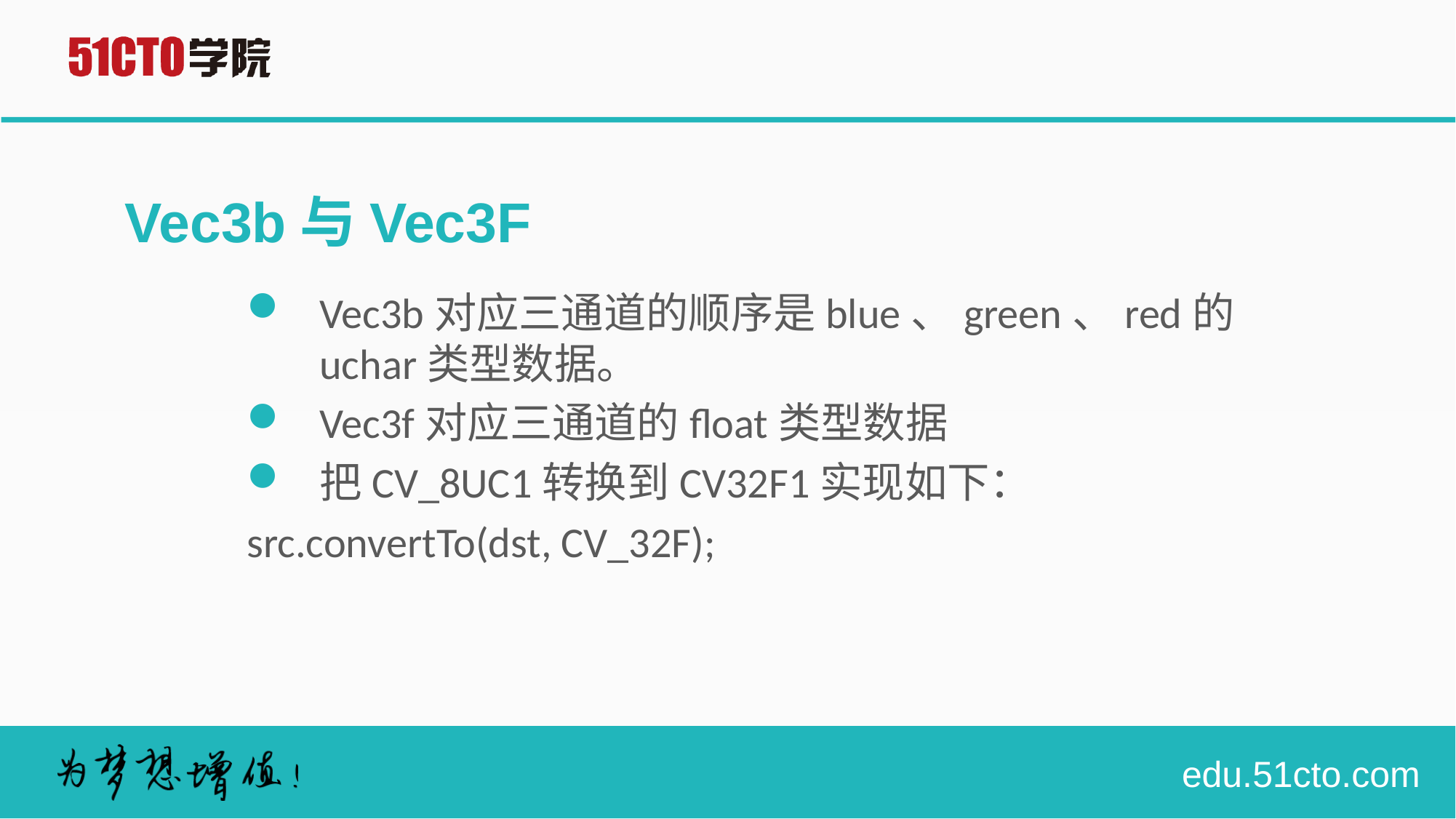

# Vec3b与Vec3F
Vec3b对应三通道的顺序是blue、green、red的uchar类型数据。
Vec3f对应三通道的float类型数据
把CV_8UC1转换到CV32F1实现如下：
src.convertTo(dst, CV_32F);